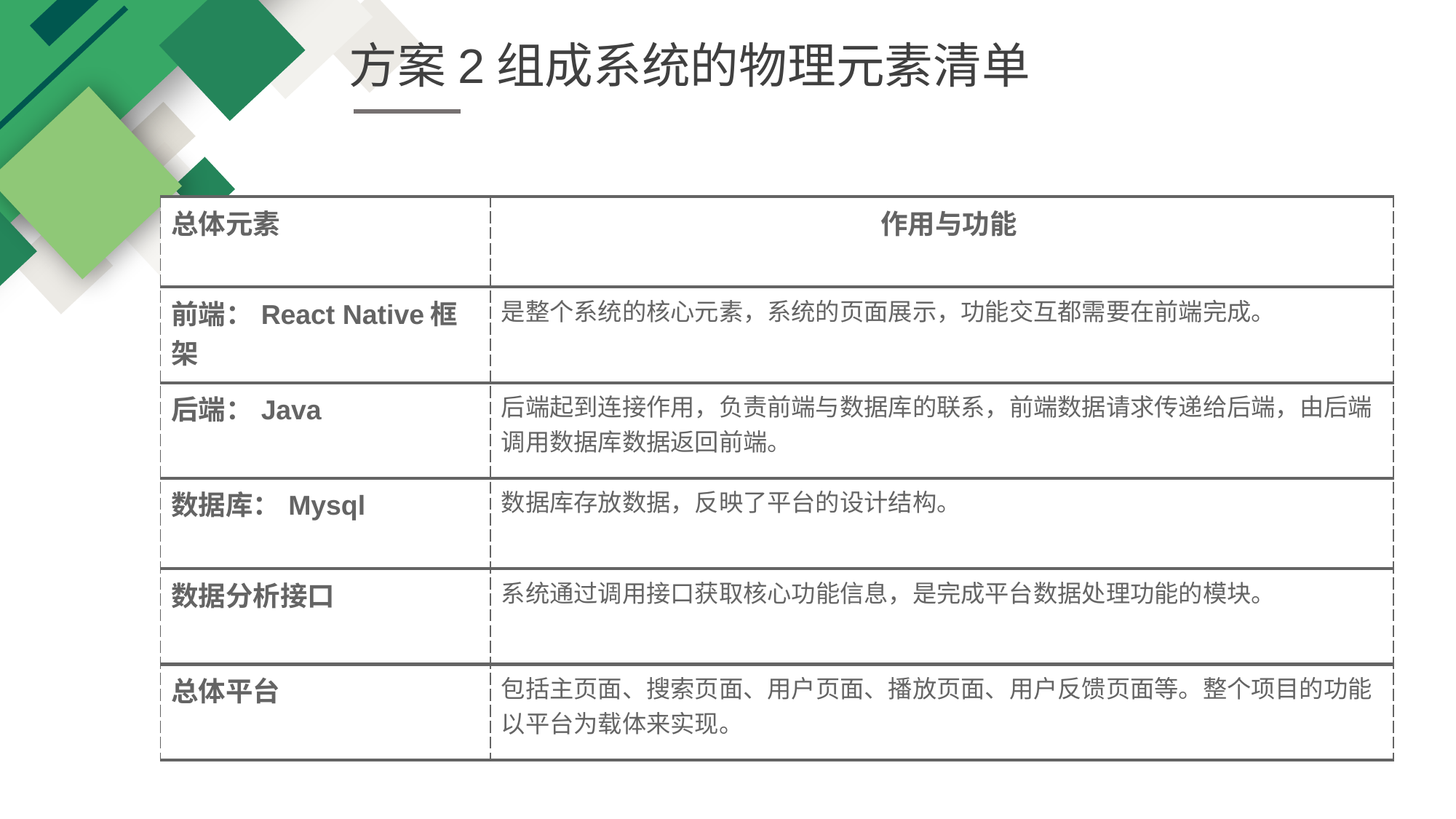

方案2组成系统的物理元素清单

| 总体元素 | 作用与功能 |
| --- | --- |
| 前端：React Native框架 | 是整个系统的核心元素，系统的页面展示，功能交互都需要在前端完成。 |
| 后端：Java | 后端起到连接作用，负责前端与数据库的联系，前端数据请求传递给后端，由后端调用数据库数据返回前端。 |
| 数据库：Mysql | 数据库存放数据，反映了平台的设计结构。 |
| 数据分析接口 | 系统通过调用接口获取核心功能信息，是完成平台数据处理功能的模块。 |
| 总体平台 | 包括主页面、搜索页面、用户页面、播放页面、用户反馈页面等。整个项目的功能以平台为载体来实现。 |